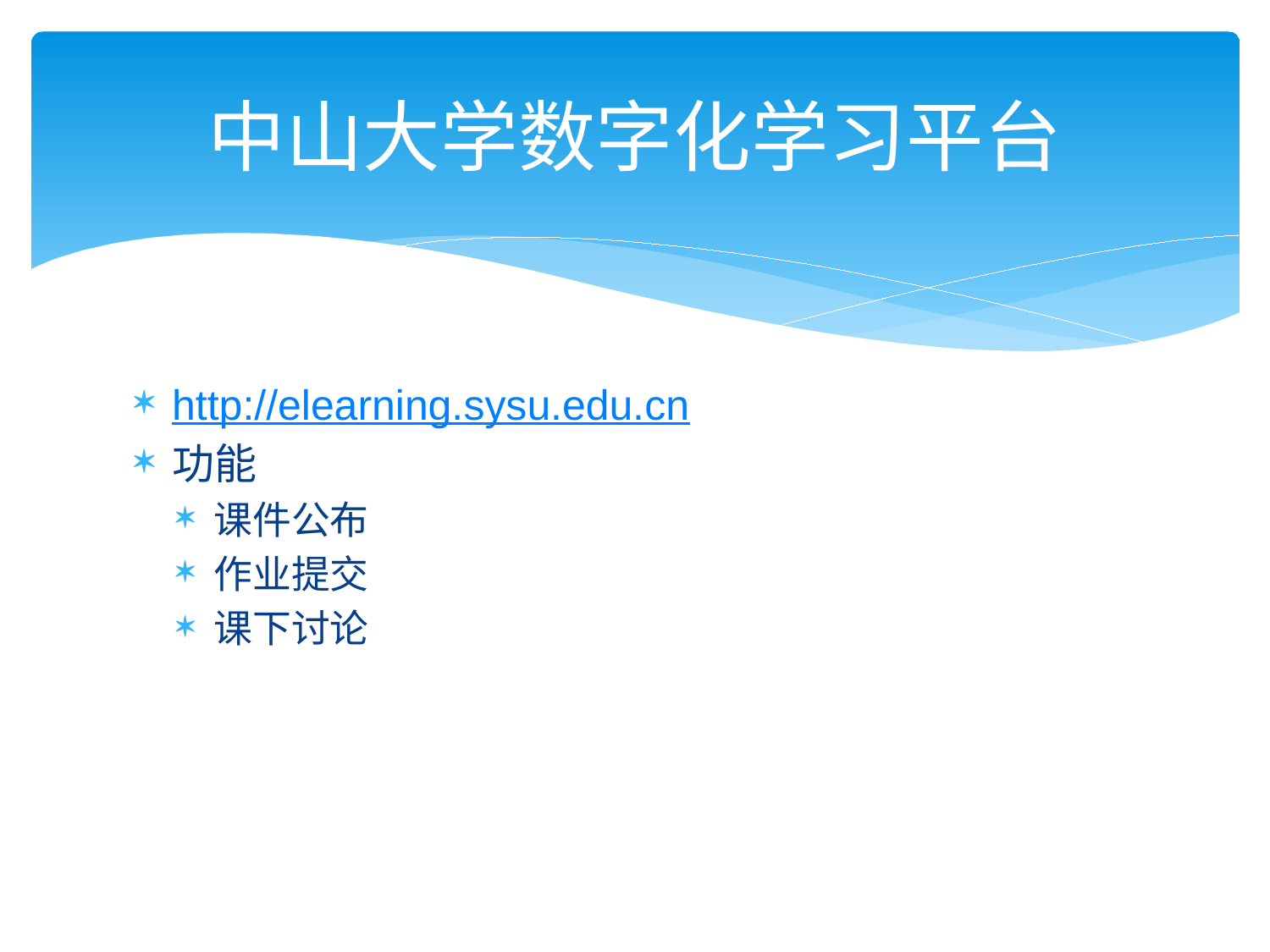

# 中山大学数字化学习平台
http://elearning.sysu.edu.cn
功能
课件公布
作业提交
课下讨论